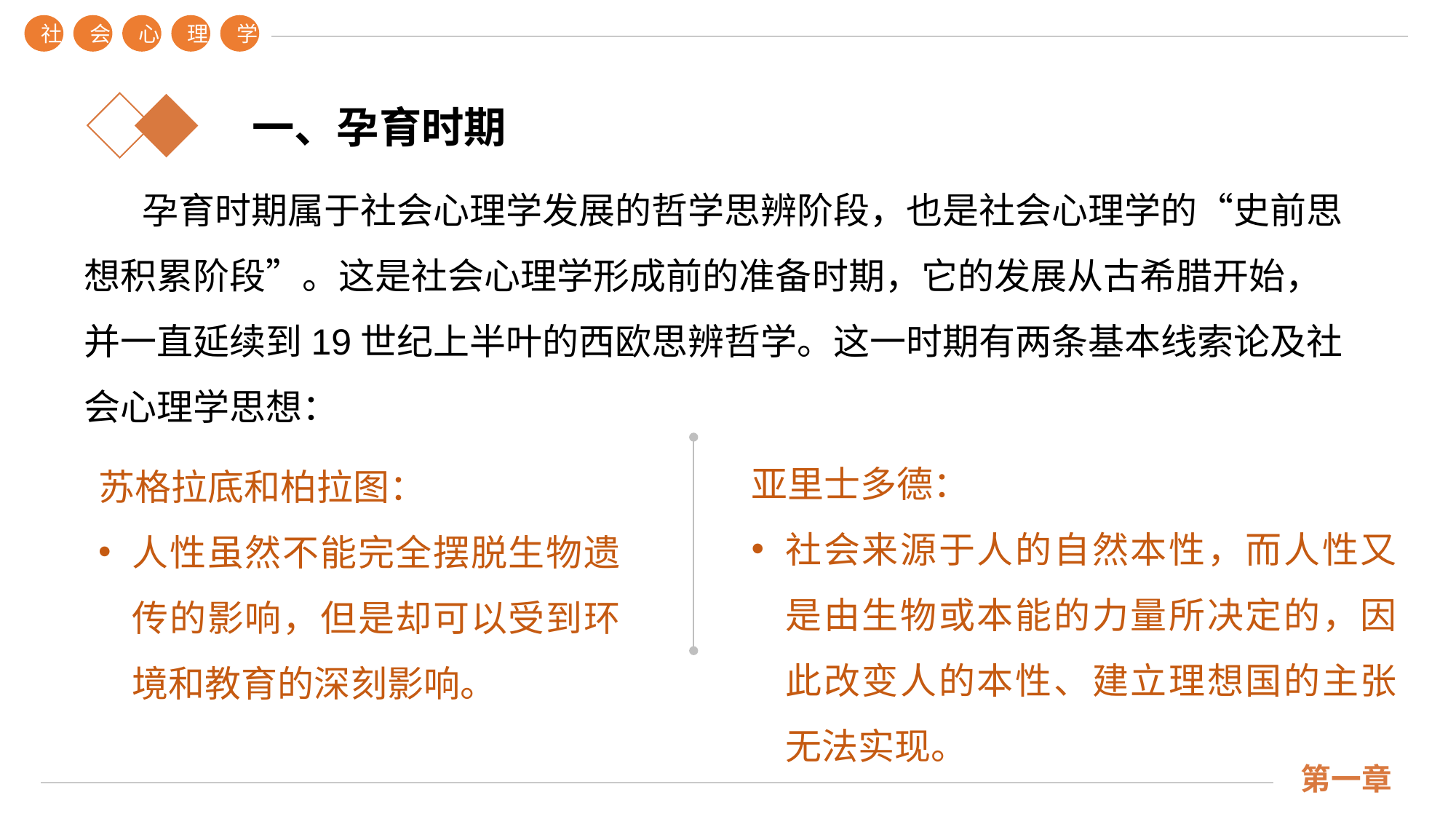

社
会
心
理
学

一、孕育时期
      孕育时期属于社会心理学发展的哲学思辨阶段，也是社会心理学的“史前思想积累阶段”。这是社会心理学形成前的准备时期，它的发展从古希腊开始，并一直延续到19世纪上半叶的西欧思辨哲学。这一时期有两条基本线索论及社会心理学思想：
亚里士多德：
社会来源于人的自然本性，而人性又是由生物或本能的力量所决定的，因此改变人的本性、建立理想国的主张无法实现。
苏格拉底和柏拉图：
人性虽然不能完全摆脱生物遗传的影响，但是却可以受到环境和教育的深刻影响。
第一章